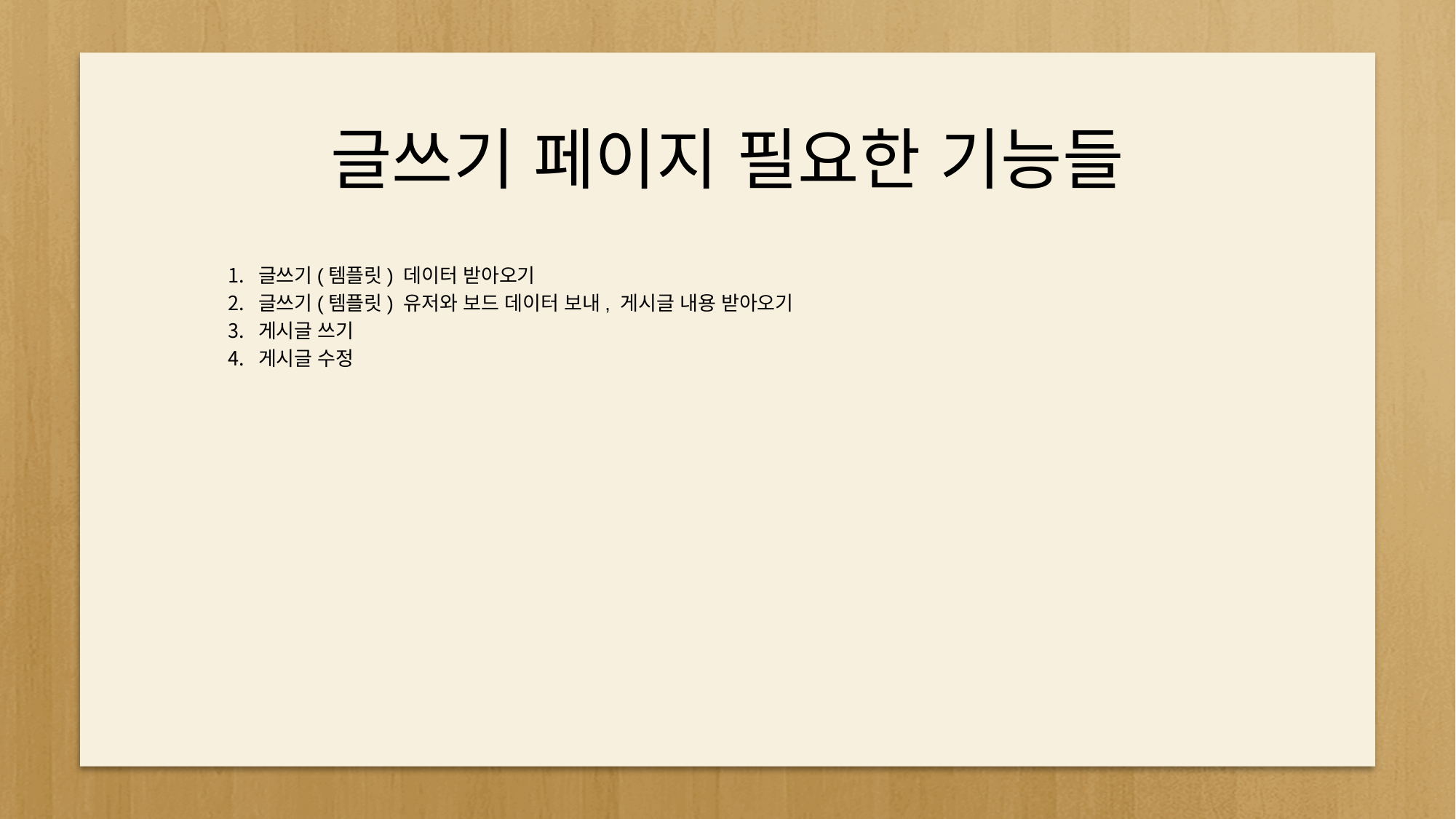

# 글쓰기 페이지 필요한 기능들
글쓰기(템플릿) 데이터 받아오기
글쓰기(템플릿) 유저와 보드 데이터 보내, 게시글 내용 받아오기
게시글 쓰기
게시글 수정